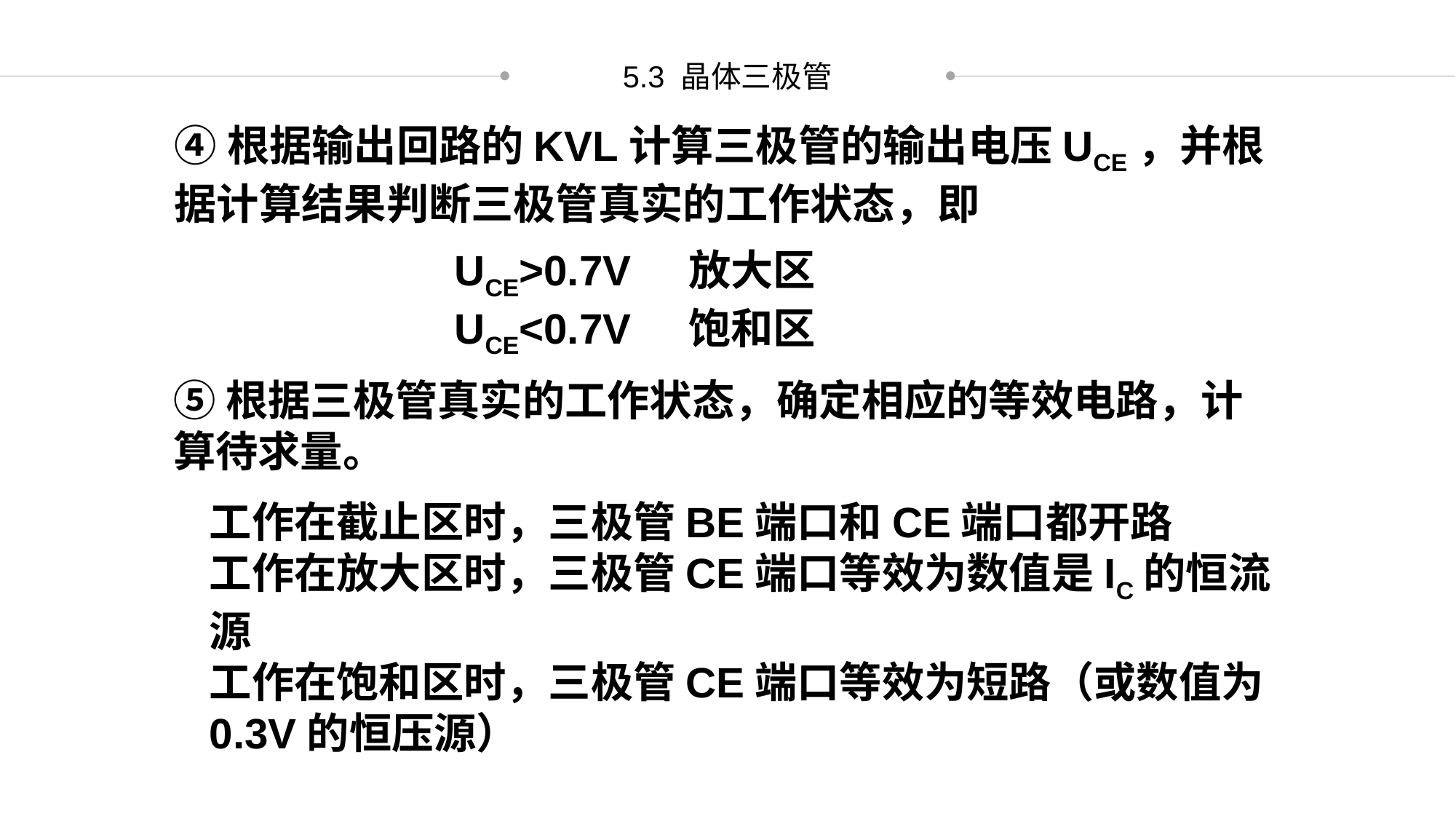

5.3 晶体三极管
④根据输出回路的KVL计算三极管的输出电压UCE，并根据计算结果判断三极管真实的工作状态，即
UCE>0.7V    放大区
UCE<0.7V    饱和区
⑤根据三极管真实的工作状态，确定相应的等效电路，计算待求量。
工作在截止区时，三极管BE端口和CE端口都开路
工作在放大区时，三极管CE端口等效为数值是IC的恒流源
工作在饱和区时，三极管CE端口等效为短路（或数值为0.3V的恒压源）